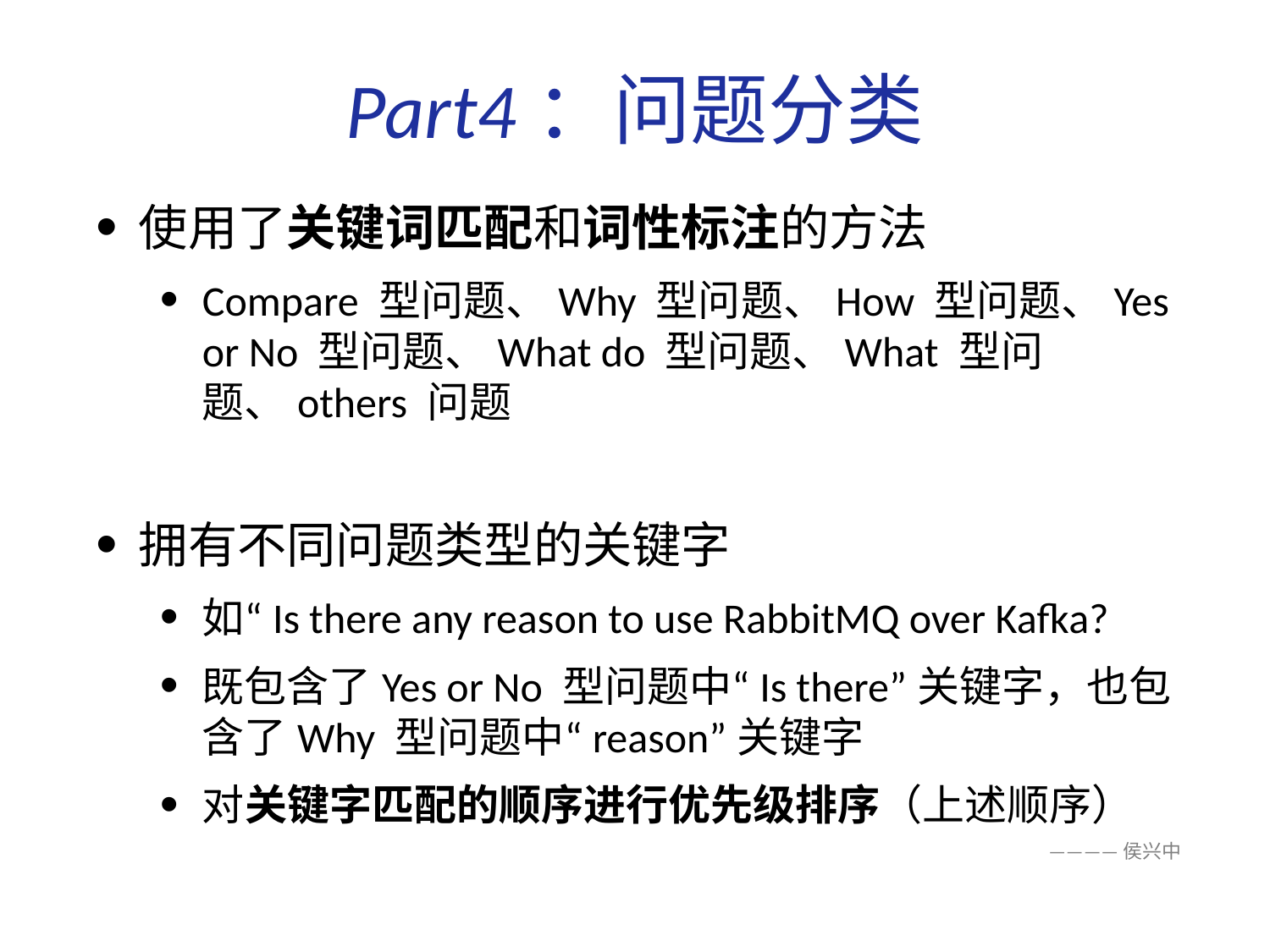

# Part4：问题分类
使用了关键词匹配和词性标注的方法
Compare 型问题、Why 型问题、How 型问题、Yes or No 型问题、What do 型问题、What 型问题、others 问题

拥有不同问题类型的关键字
如“Is there any reason to use RabbitMQ over Kafka?
既包含了Yes or No 型问题中“Is there”关键字，也包含了Why 型问题中“reason”关键字
对关键字匹配的顺序进行优先级排序（上述顺序）

————侯兴中